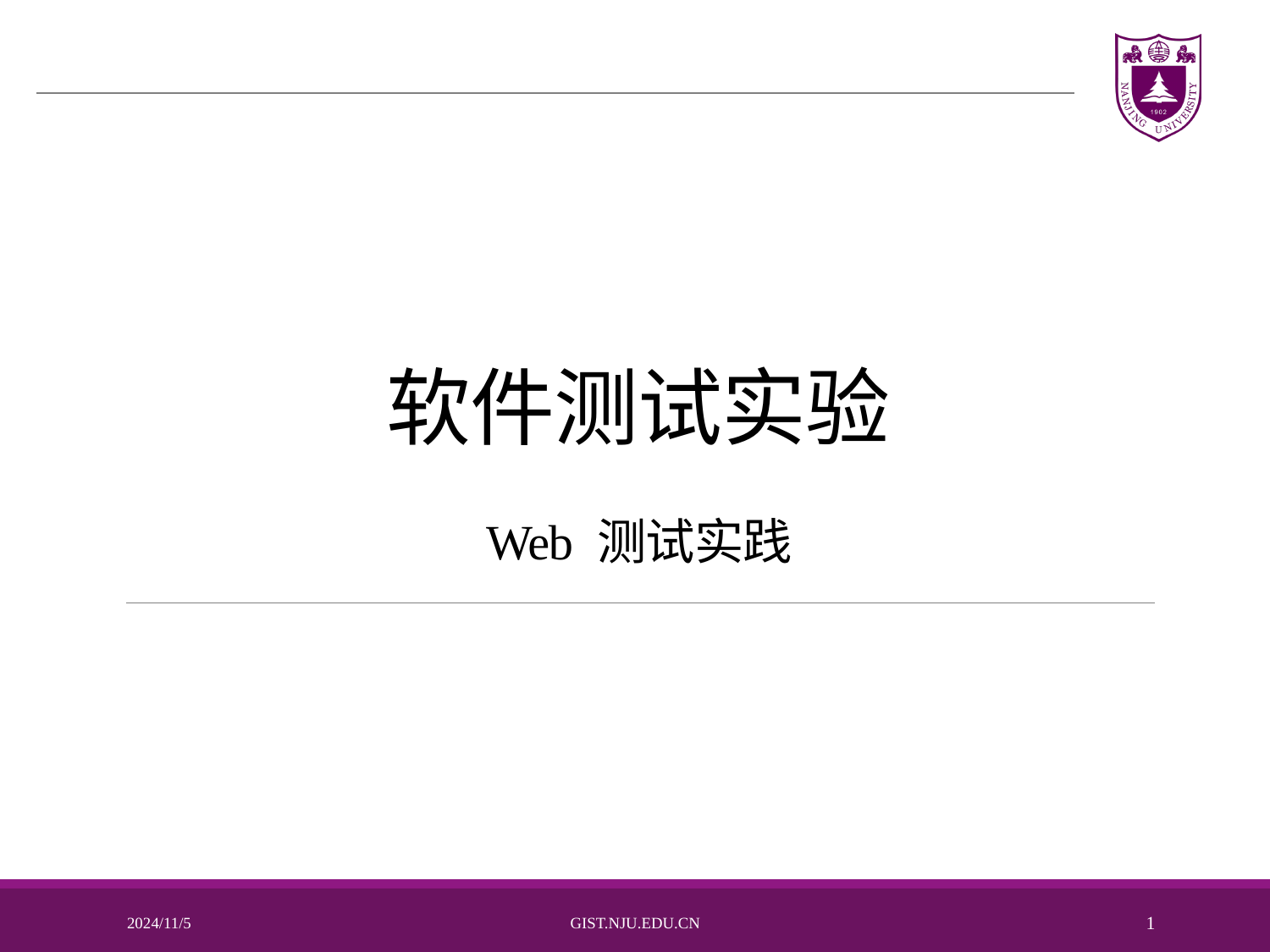

# 软件测试实验
Web 测试实践
2024/11/5
Gist.nju.edu.cn
1
南京大学计算机学院